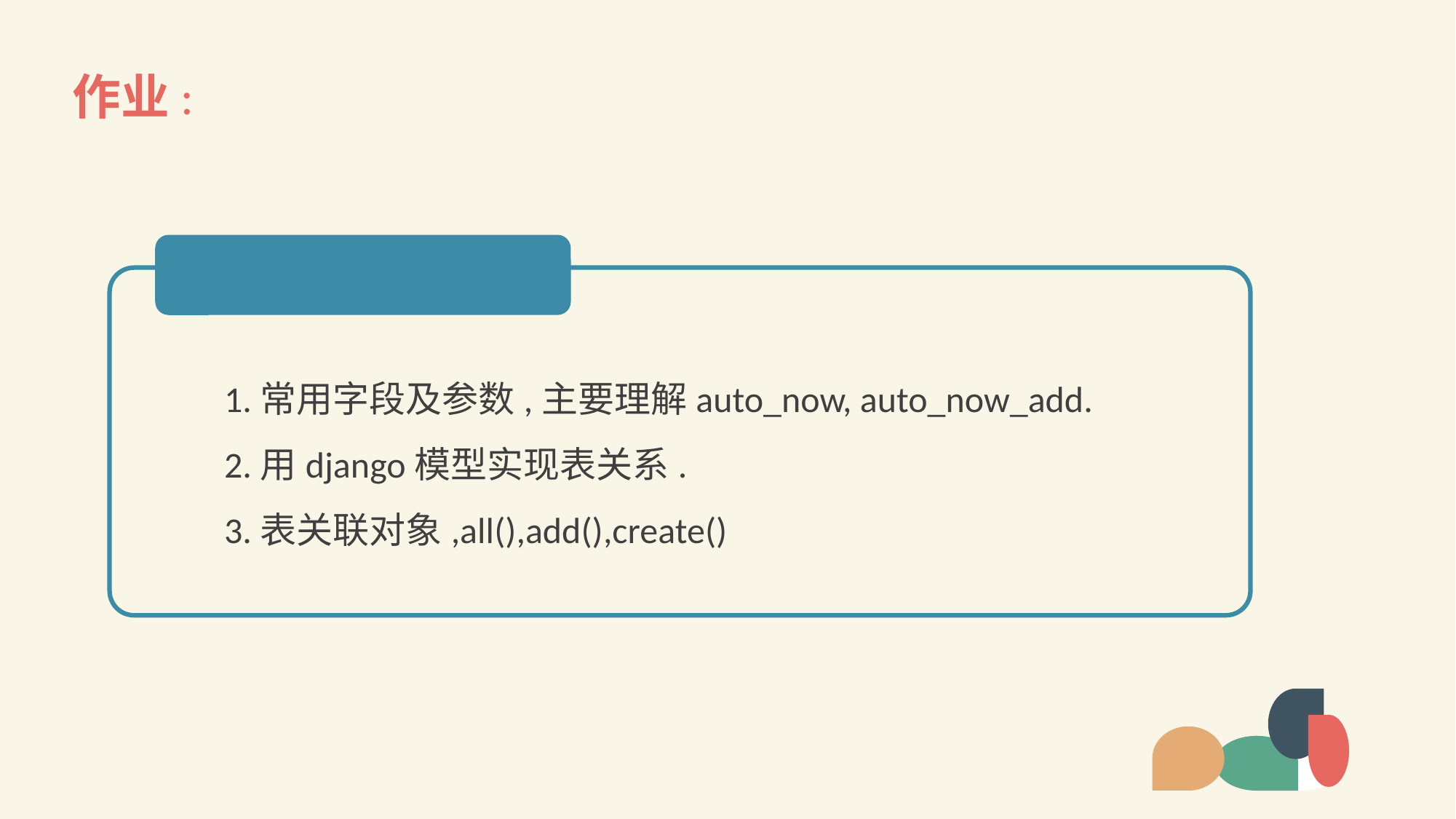

# 作业:

1.常用字段及参数,主要理解auto_now, auto_now_add.
2.用django模型实现表关系.
3.表关联对象,all(),add(),create()

LOREM